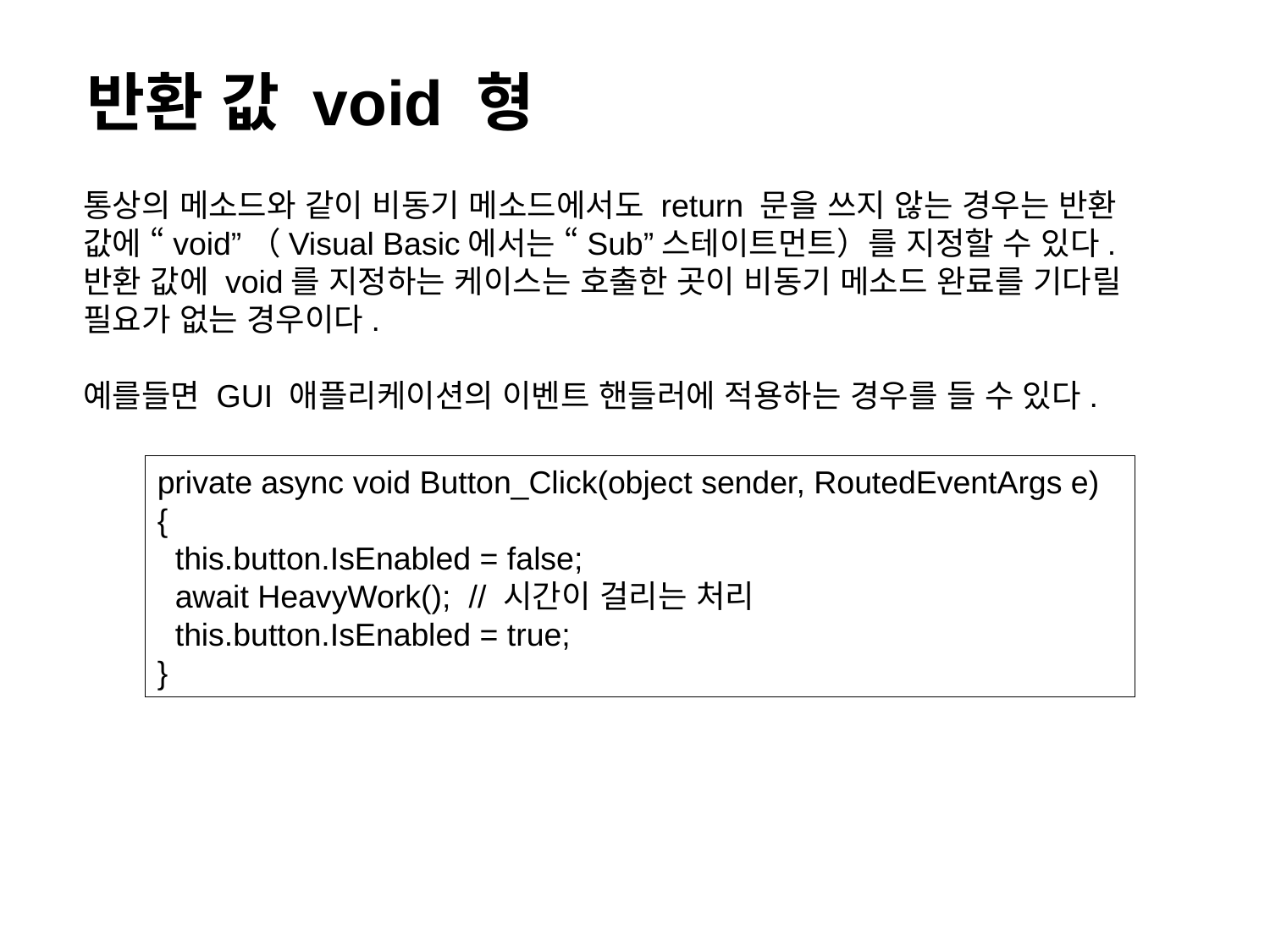

반환 값 void 형
통상의 메소드와 같이 비동기 메소드에서도 return 문을 쓰지 않는 경우는 반환 값에 “void”（Visual Basic에서는 “Sub”스테이트먼트）를 지정할 수 있다.
반환 값에 void를 지정하는 케이스는 호출한 곳이 비동기 메소드 완료를 기다릴 필요가 없는 경우이다.

예를들면 GUI 애플리케이션의 이벤트 핸들러에 적용하는 경우를 들 수 있다.
private async void Button_Click(object sender, RoutedEventArgs e)
{
  this.button.IsEnabled = false;
  await HeavyWork();  // 시간이 걸리는 처리
  this.button.IsEnabled = true;
}